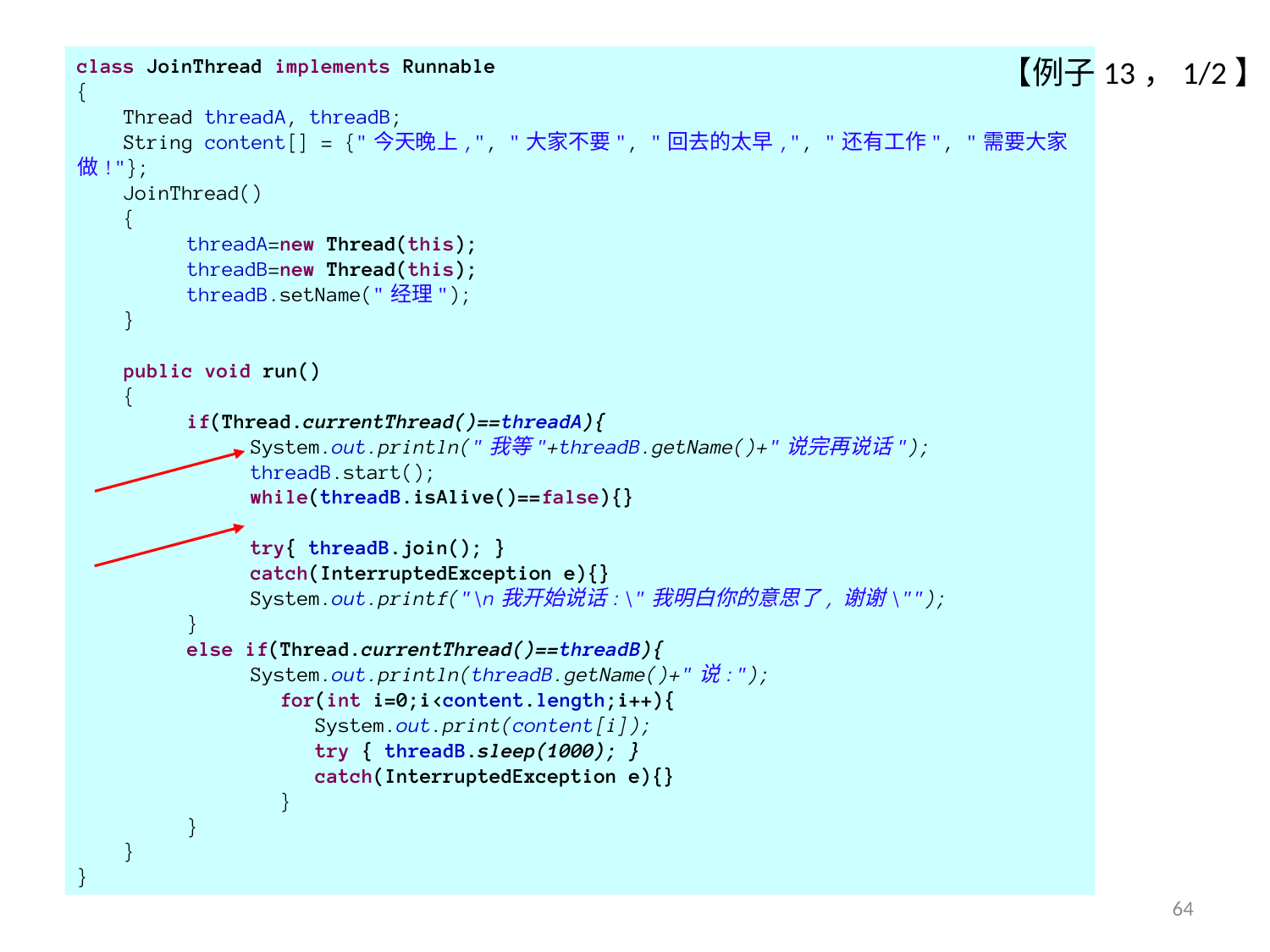

# 8.10 线程联合
class JoinThread implements Runnable
{
    Thread threadA, threadB;
    String content[] = {"今天晚上,", "大家不要", "回去的太早,", "还有工作", "需要大家做!"};
    JoinThread()
    {
    threadA=new Thread(this);
    threadB=new Thread(this);
    threadB.setName("经理");
    }

    public void run()
    {
    if(Thread.currentThread()==threadA){
    System.out.println("我等"+threadB.getName()+"说完再说话");
    threadB.start();
    while(threadB.isAlive()==false){}

    try{ threadB.join(); }
    catch(InterruptedException e){}
    System.out.printf("\n我开始说话:\"我明白你的意思了,谢谢\"");
    }
    else if(Thread.currentThread()==threadB){
    System.out.println(threadB.getName()+"说:");
            for(int i=0;i<content.length;i++){
               System.out.print(content[i]);
               try { threadB.sleep(1000); }
               catch(InterruptedException e){}
            }
    }
    }
}
【例子13，1/2】
64